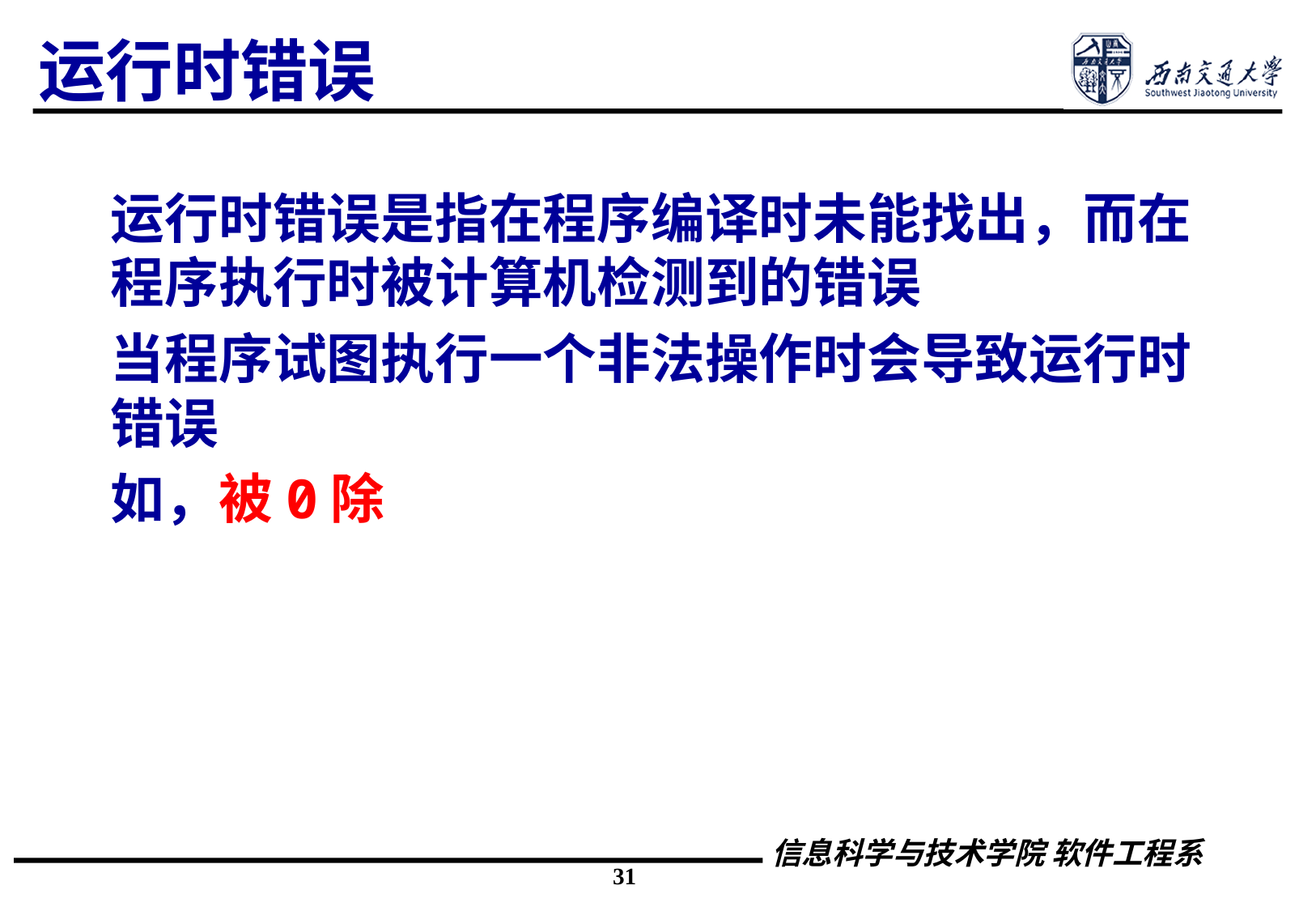

# 运行时错误
运行时错误是指在程序编译时未能找出，而在程序执行时被计算机检测到的错误
当程序试图执行一个非法操作时会导致运行时错误
如，被0除
31